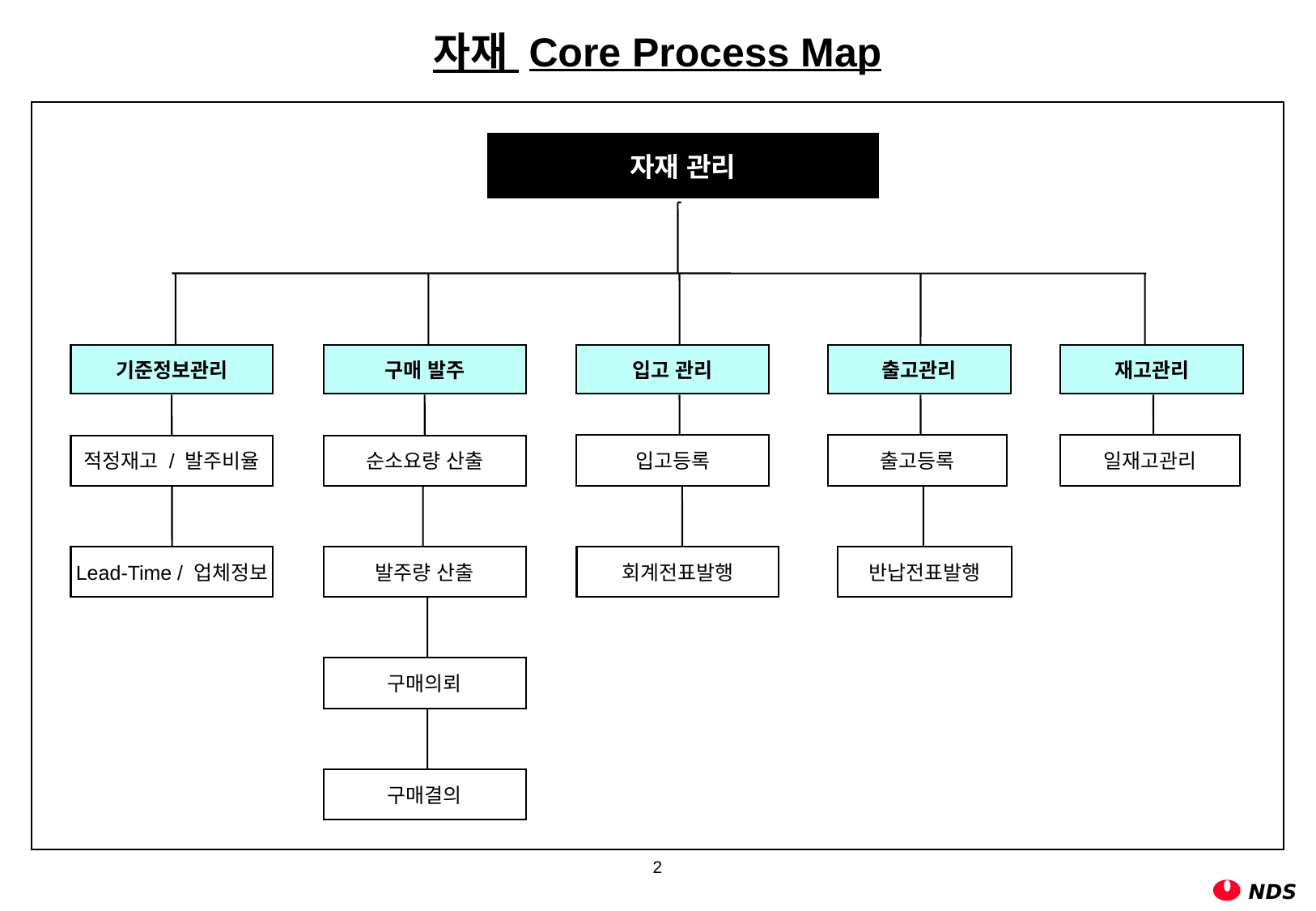

자재 Core Process Map

자재 관리

기준정보관리
구매 발주
입고 관리
출고관리
재고관리

입고등록
출고등록
일재고관리
적정재고 / 발주비율
순소요량 산출

Lead-Time / 업체정보
발주량 산출
회계전표발행
반납전표발행

구매의뢰

구매결의